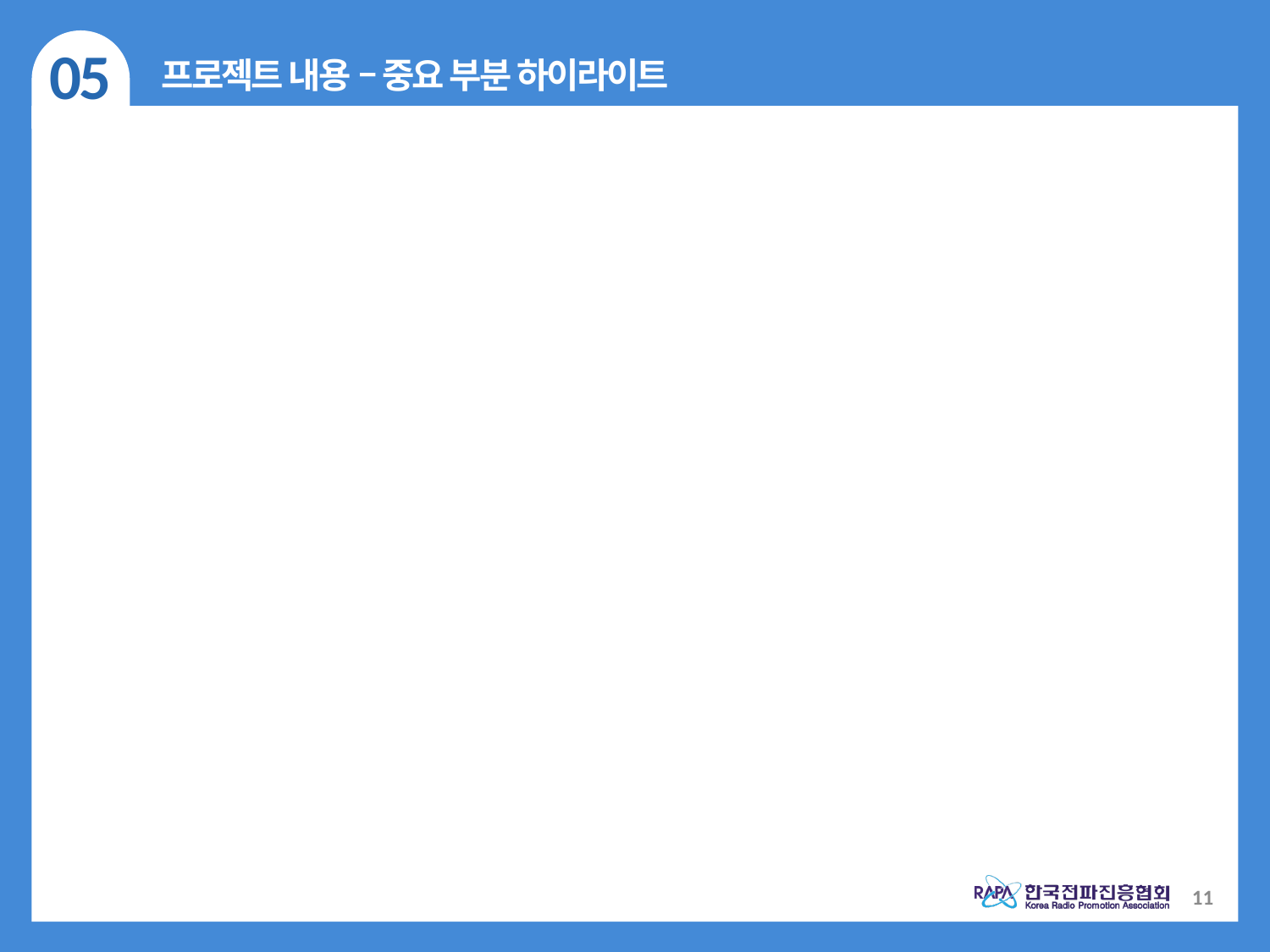

05
프로젝트 내용 – 중요 부분 하이라이트
11